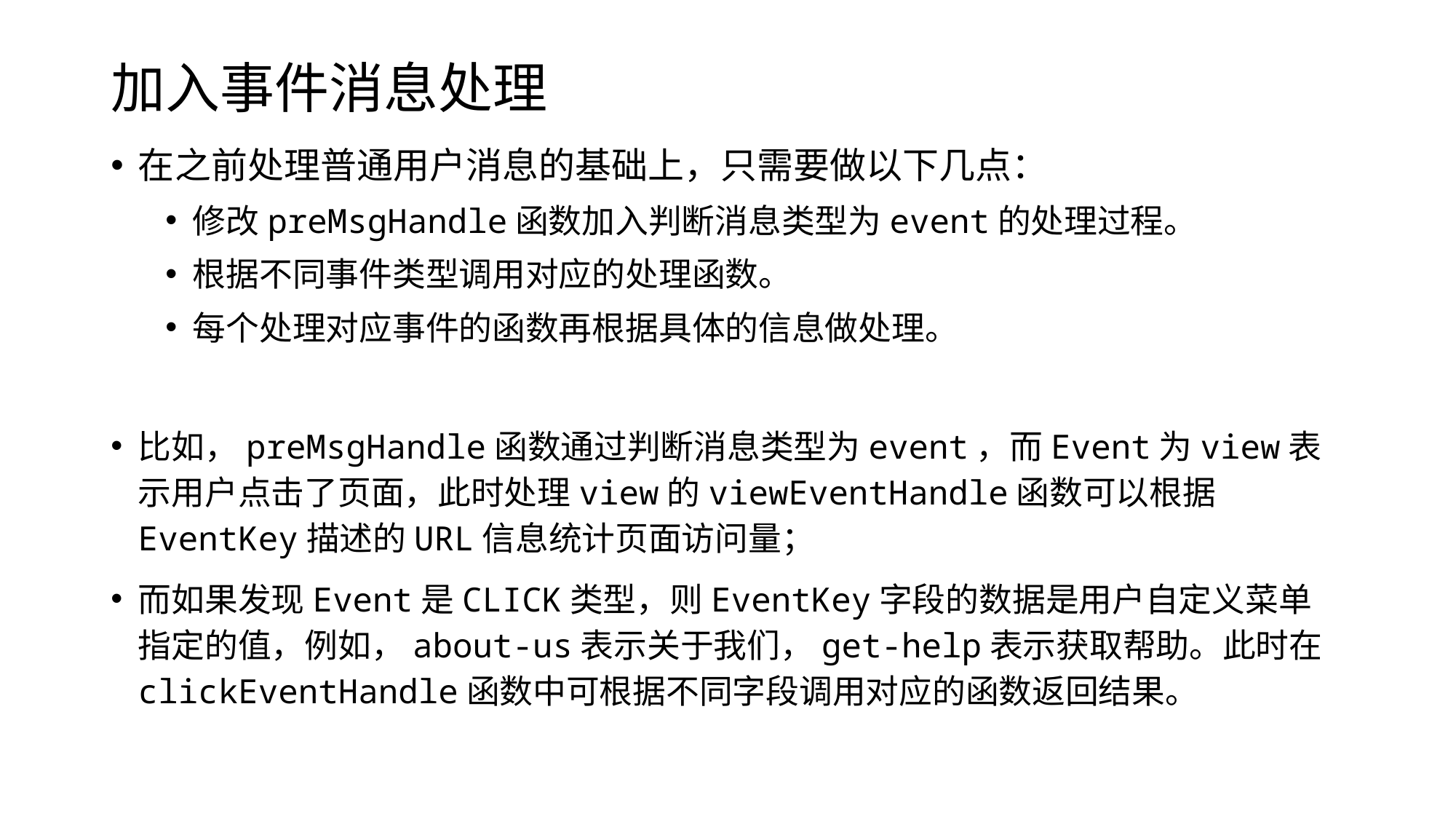

# 加入事件消息处理
在之前处理普通用户消息的基础上，只需要做以下几点：
修改preMsgHandle函数加入判断消息类型为event的处理过程。
根据不同事件类型调用对应的处理函数。
每个处理对应事件的函数再根据具体的信息做处理。

比如，preMsgHandle函数通过判断消息类型为event，而Event为view表示用户点击了页面，此时处理view的viewEventHandle函数可以根据EventKey描述的URL信息统计页面访问量；
而如果发现Event是CLICK类型，则EventKey字段的数据是用户自定义菜单指定的值，例如，about-us表示关于我们，get-help表示获取帮助。此时在clickEventHandle函数中可根据不同字段调用对应的函数返回结果。